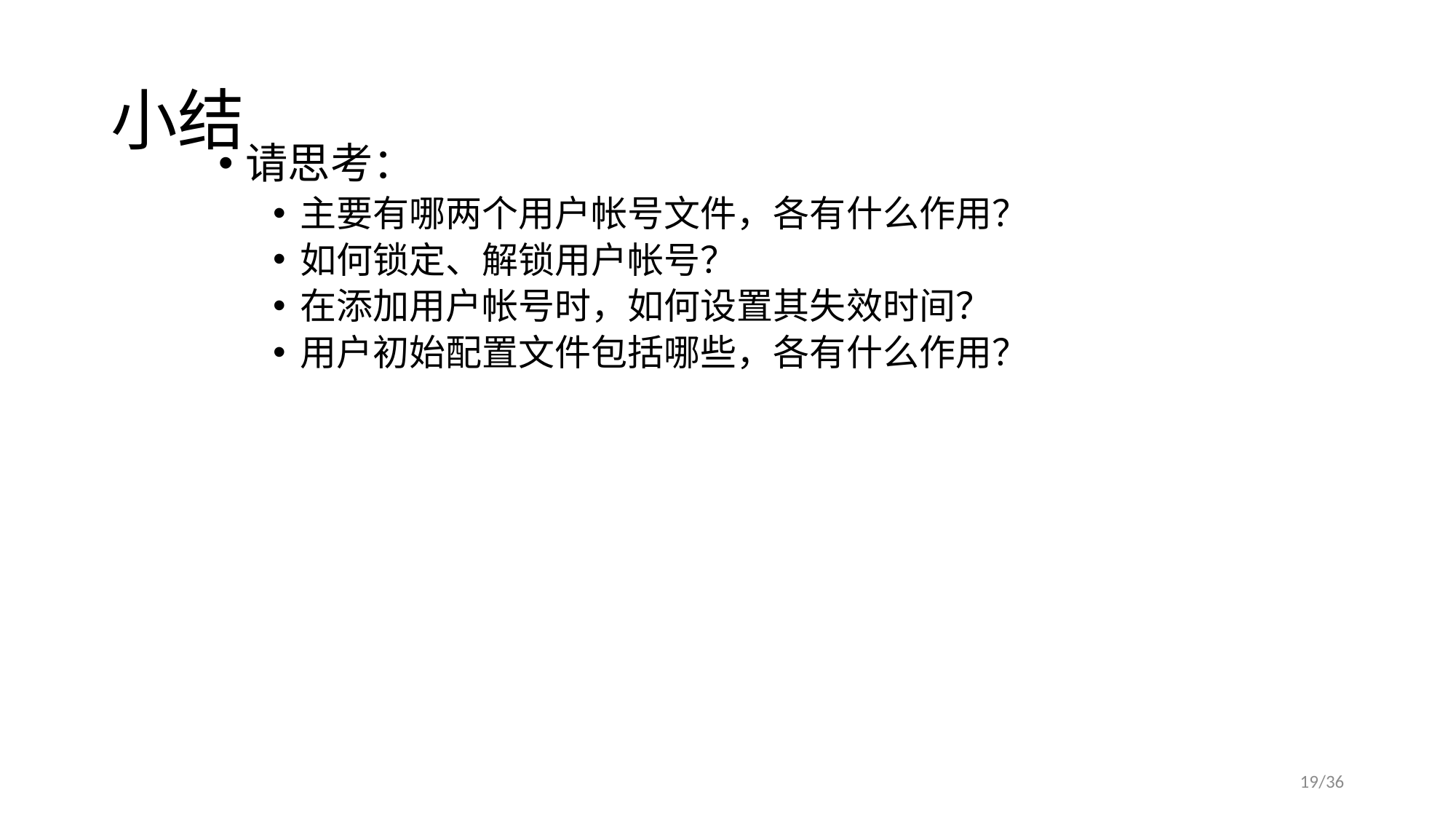

# 小结
请思考：
主要有哪两个用户帐号文件，各有什么作用？
如何锁定、解锁用户帐号？
在添加用户帐号时，如何设置其失效时间？
用户初始配置文件包括哪些，各有什么作用？
19/36